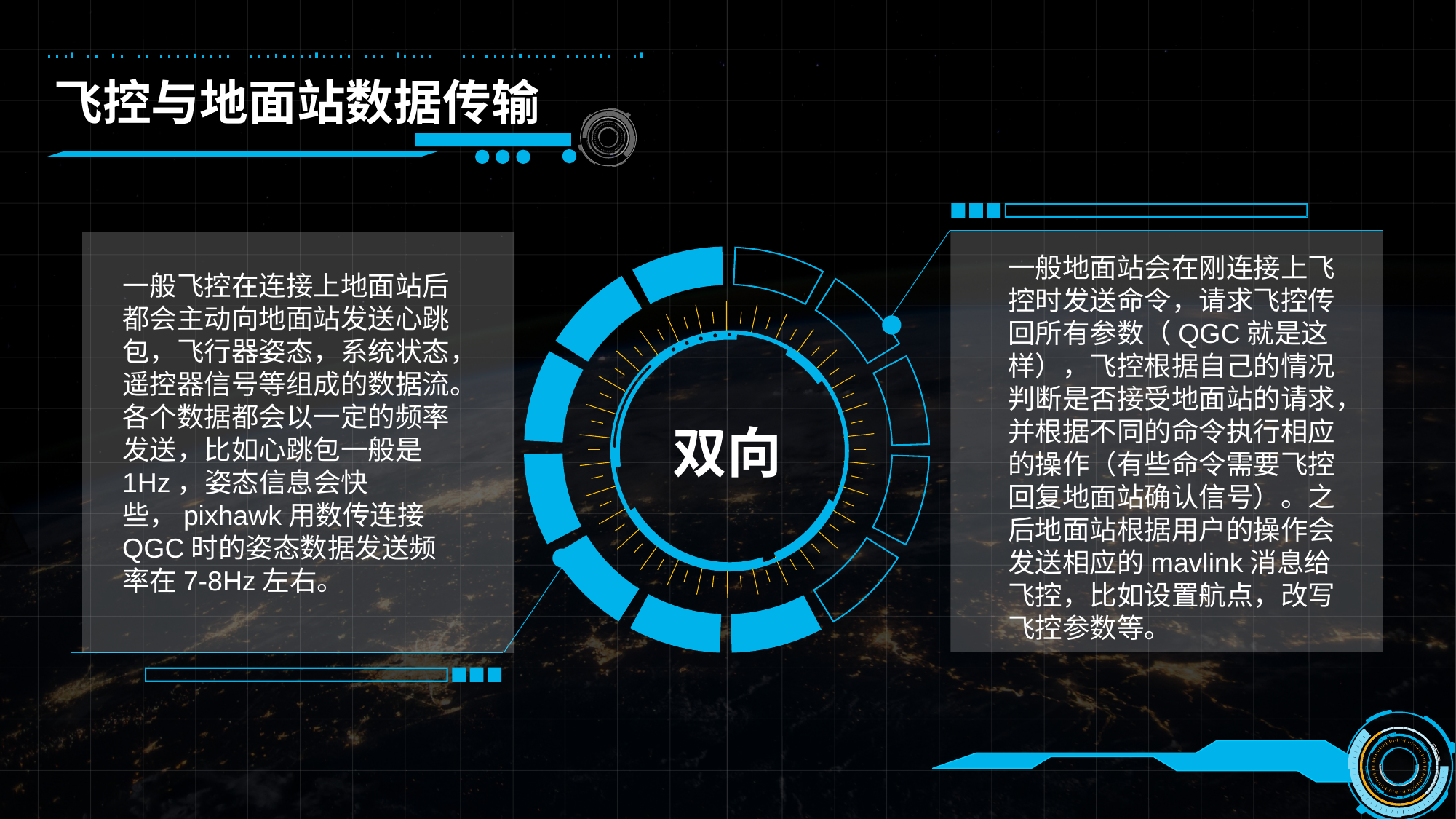

飞控与地面站数据传输

一般地面站会在刚连接上飞控时发送命令，请求飞控传回所有参数（QGC就是这样），飞控根据自己的情况判断是否接受地面站的请求，并根据不同的命令执行相应的操作（有些命令需要飞控回复地面站确认信号）。之后地面站根据用户的操作会发送相应的mavlink消息给飞控，比如设置航点，改写飞控参数等。

一般飞控在连接上地面站后都会主动向地面站发送心跳包，飞行器姿态，系统状态，遥控器信号等组成的数据流。各个数据都会以一定的频率发送，比如心跳包一般是1Hz，姿态信息会快些，pixhawk用数传连接QGC时的姿态数据发送频率在7-8Hz左右。
双向